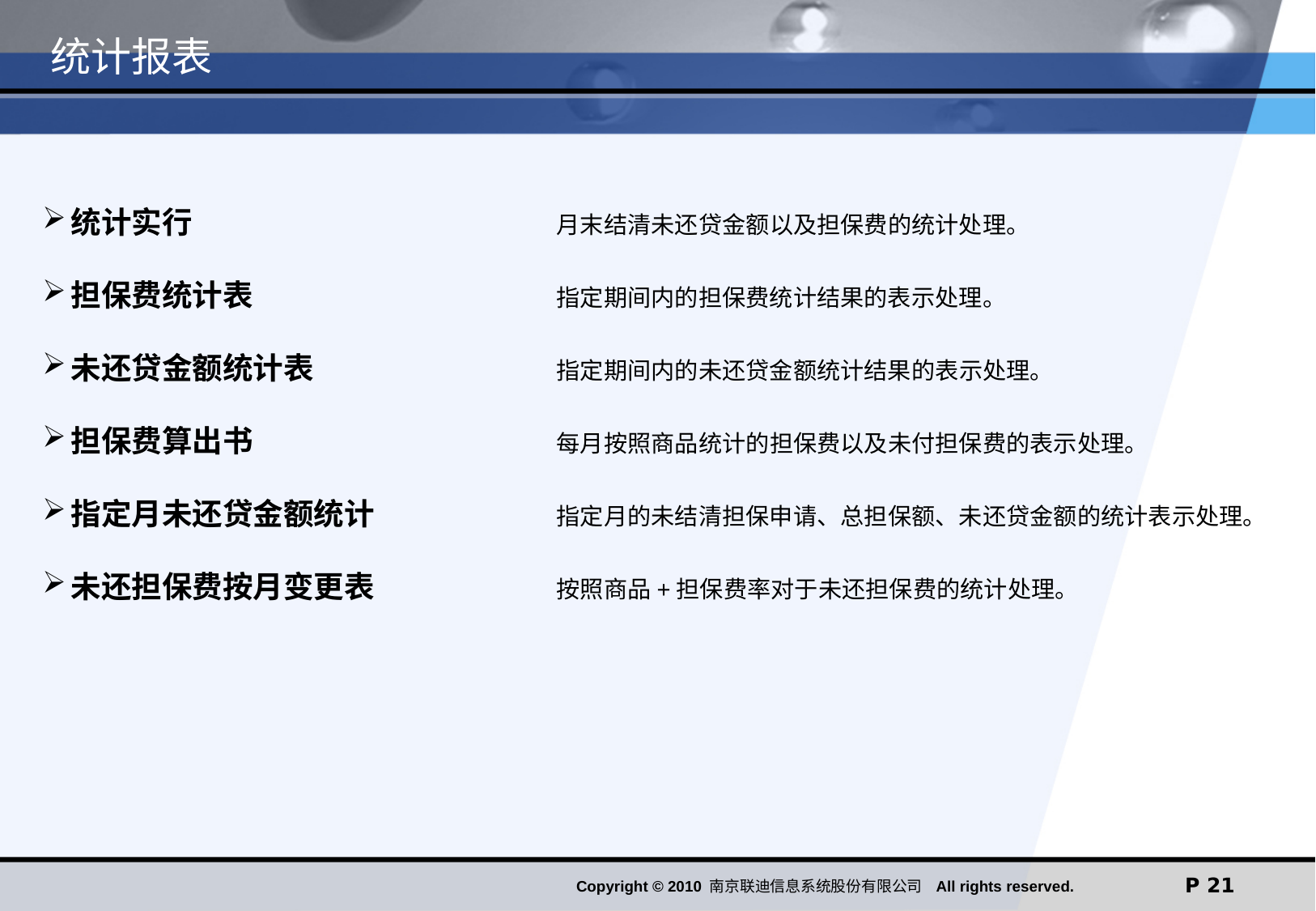

# 统计报表
统计实行			月末结清未还贷金额以及担保费的统计处理。
担保费统计表			指定期间内的担保费统计结果的表示处理。
未还贷金额统计表		指定期间内的未还贷金额统计结果的表示处理。
担保费算出书			每月按照商品统计的担保费以及未付担保费的表示处理。
指定月未还贷金额统计		指定月的未结清担保申请、总担保额、未还贷金额的统计表示处理。
未还担保费按月变更表		按照商品+担保费率对于未还担保费的统计处理。